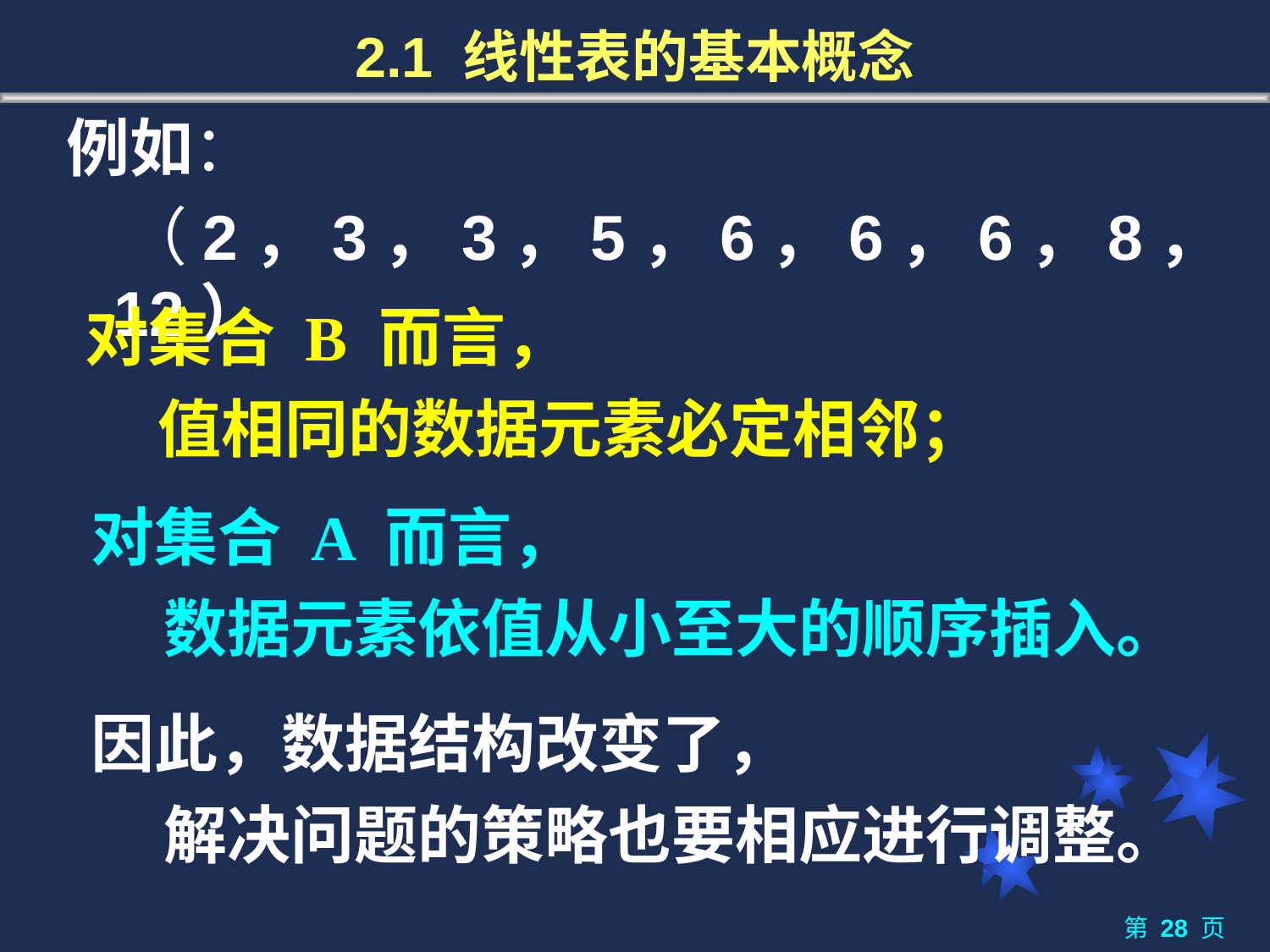

# 2.1 线性表的基本概念
例如：
   （2，3，3，5，6，6，6，8，12）
对集合 B 而言，
    值相同的数据元素必定相邻；
对集合 A 而言，
    数据元素依值从小至大的顺序插入。
因此，数据结构改变了，
    解决问题的策略也要相应进行调整。
第 28 页